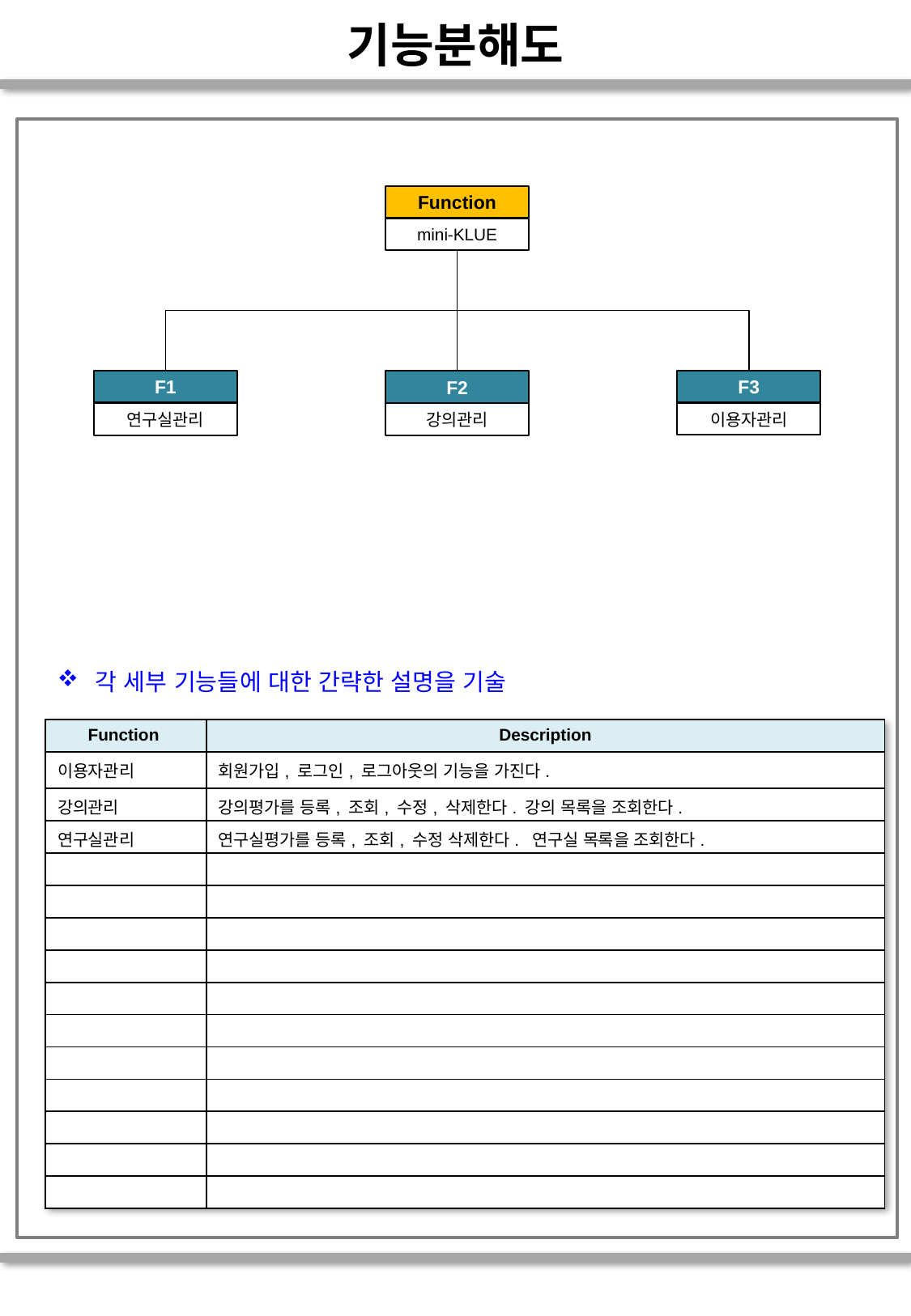

#
기능분해도

Function
mini-KLUE
F3
이용자관리
F1
연구실관리
F2
강의관리
각 세부 기능들에 대한 간략한 설명을 기술
| Function | Description |
| --- | --- |
| 이용자관리 | 회원가입, 로그인, 로그아웃의 기능을 가진다. |
| 강의관리 | 강의평가를 등록, 조회, 수정, 삭제한다. 강의 목록을 조회한다. |
| 연구실관리 | 연구실평가를 등록, 조회, 수정 삭제한다. 연구실 목록을 조회한다. |
|  |  |
|  |  |
|  |  |
|  |  |
|  |  |
|  |  |
|  |  |
|  |  |
|  |  |
|  |  |
|  |  |